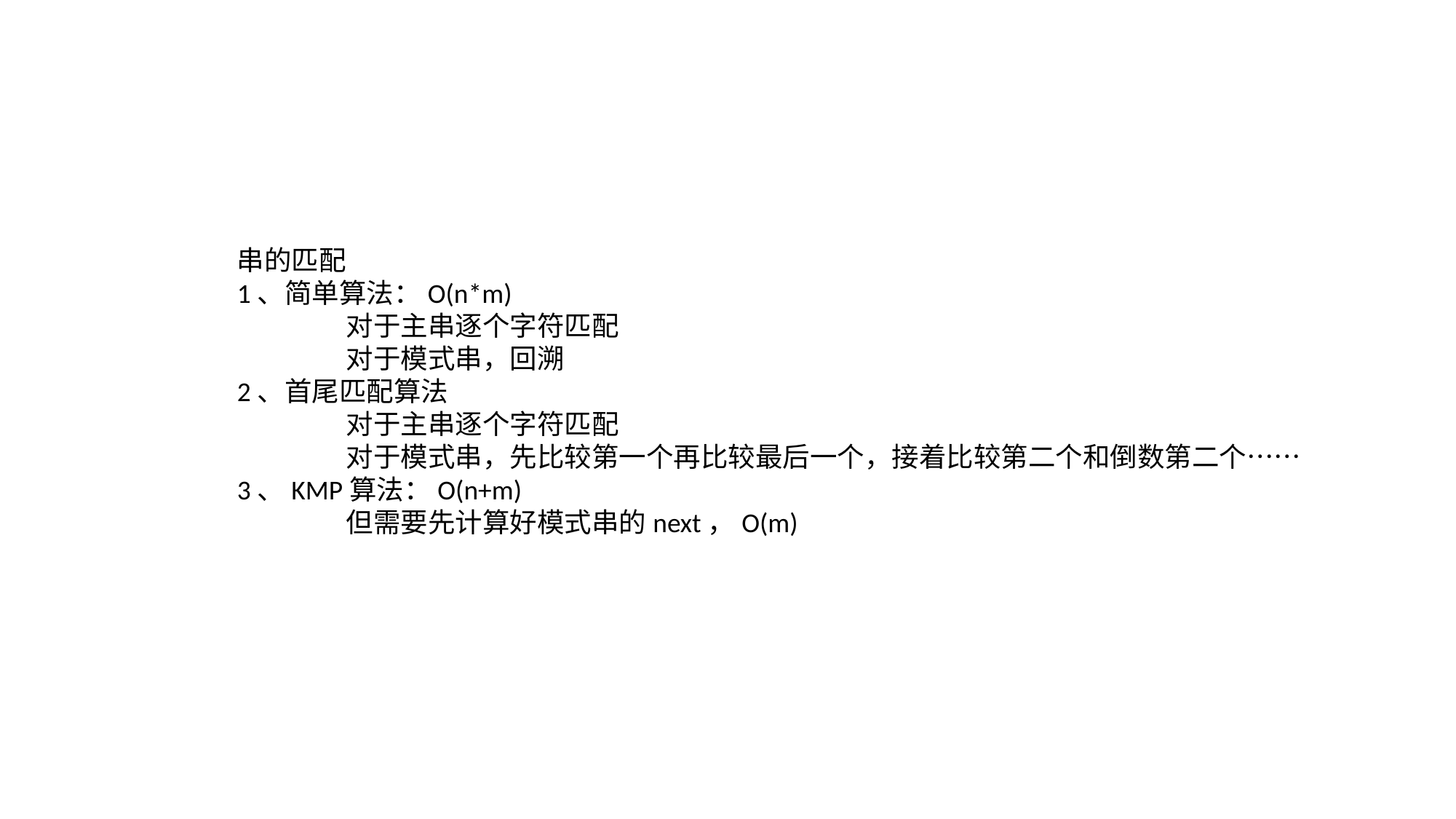

串的匹配
1、简单算法：O(n*m)
	对于主串逐个字符匹配
	对于模式串，回溯
2、首尾匹配算法
	对于主串逐个字符匹配
	对于模式串，先比较第一个再比较最后一个，接着比较第二个和倒数第二个……
3、KMP算法：O(n+m)
	但需要先计算好模式串的next，O(m)